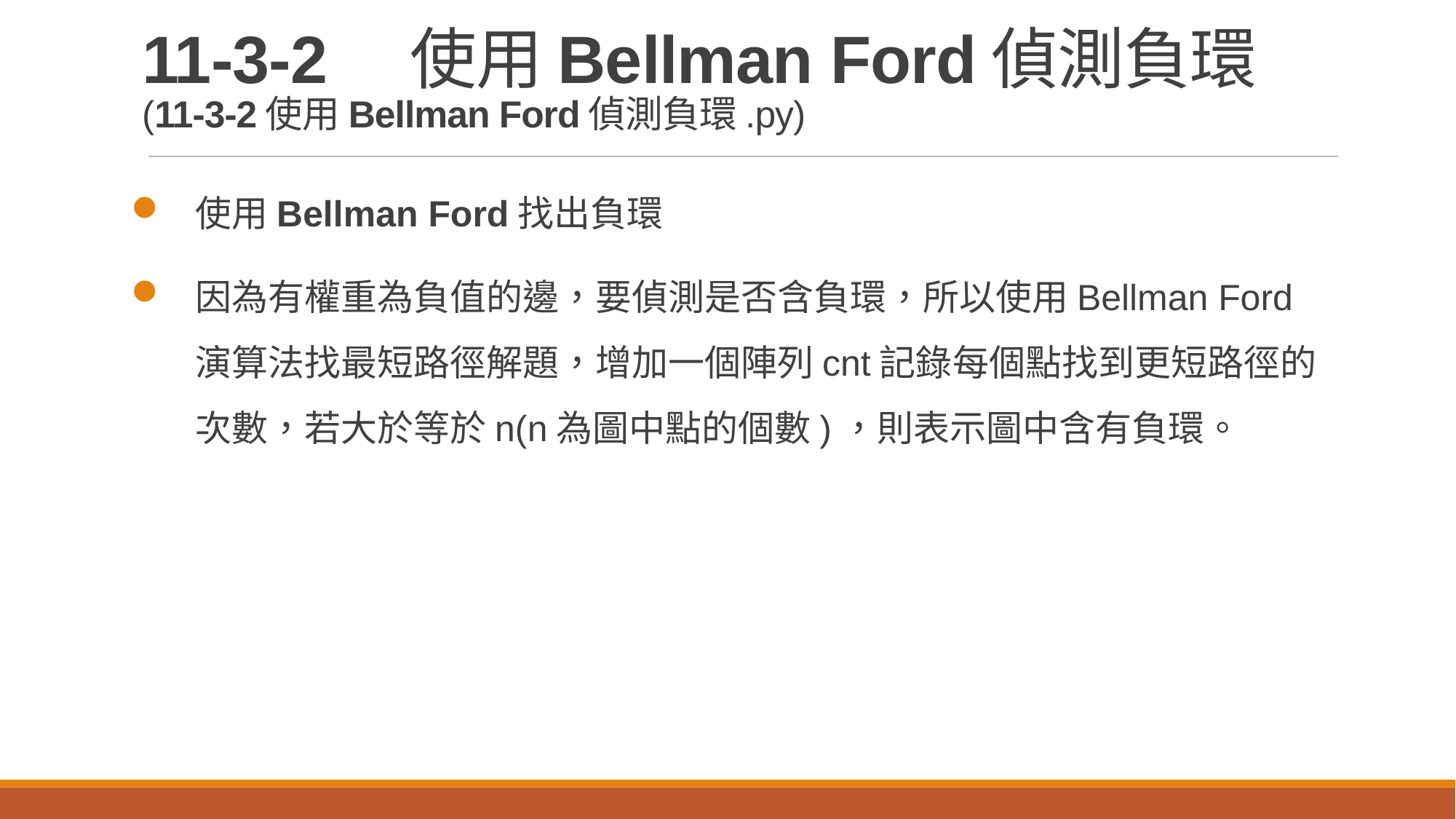

# 11-3-2　使用Bellman Ford偵測負環 (11-3-2使用Bellman Ford偵測負環.py)
使用Bellman Ford找出負環
因為有權重為負值的邊，要偵測是否含負環，所以使用Bellman Ford演算法找最短路徑解題，增加一個陣列cnt記錄每個點找到更短路徑的次數，若大於等於n(n為圖中點的個數)，則表示圖中含有負環。